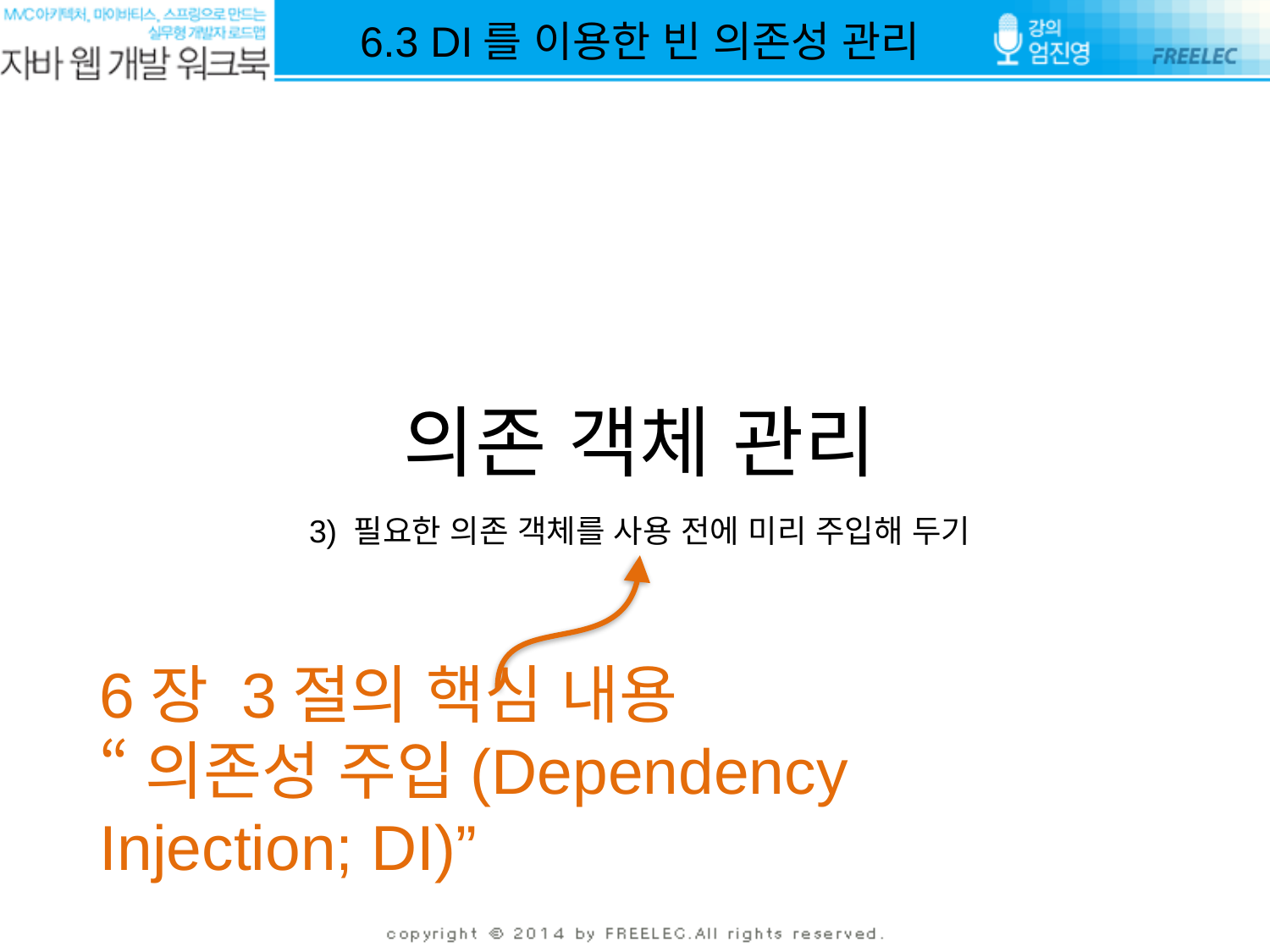

6.3 DI를 이용한 빈 의존성 관리
의존 객체 관리
3) 필요한 의존 객체를 사용 전에 미리 주입해 두기
6장 3절의 핵심 내용
“의존성 주입(Dependency Injection; DI)”